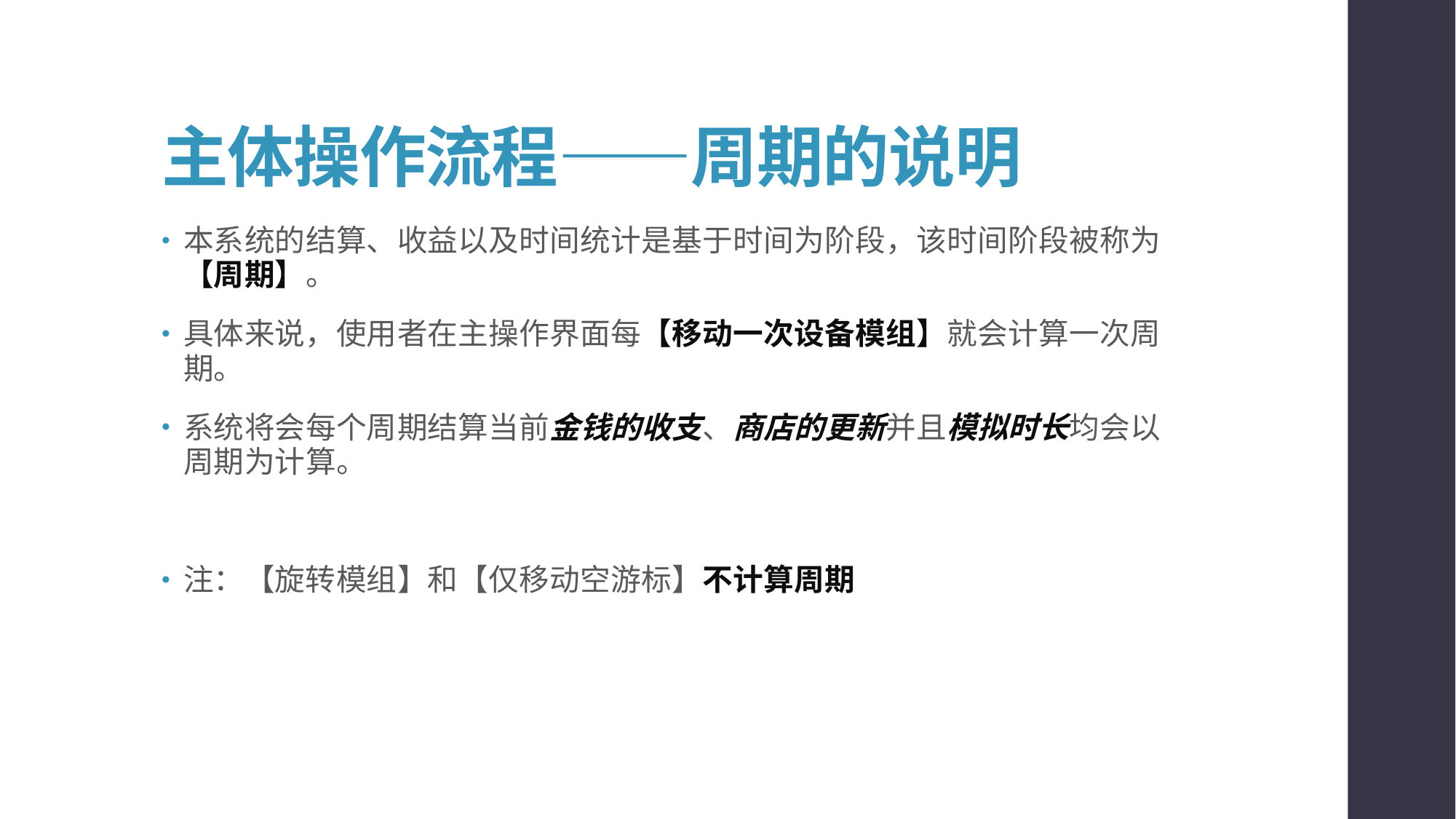

# 主体操作流程——周期的说明
本系统的结算、收益以及时间统计是基于时间为阶段，该时间阶段被称为【周期】。
具体来说，使用者在主操作界面每【移动一次设备模组】就会计算一次周期。
系统将会每个周期结算当前金钱的收支、商店的更新并且模拟时长均会以周期为计算。

注：【旋转模组】和【仅移动空游标】不计算周期